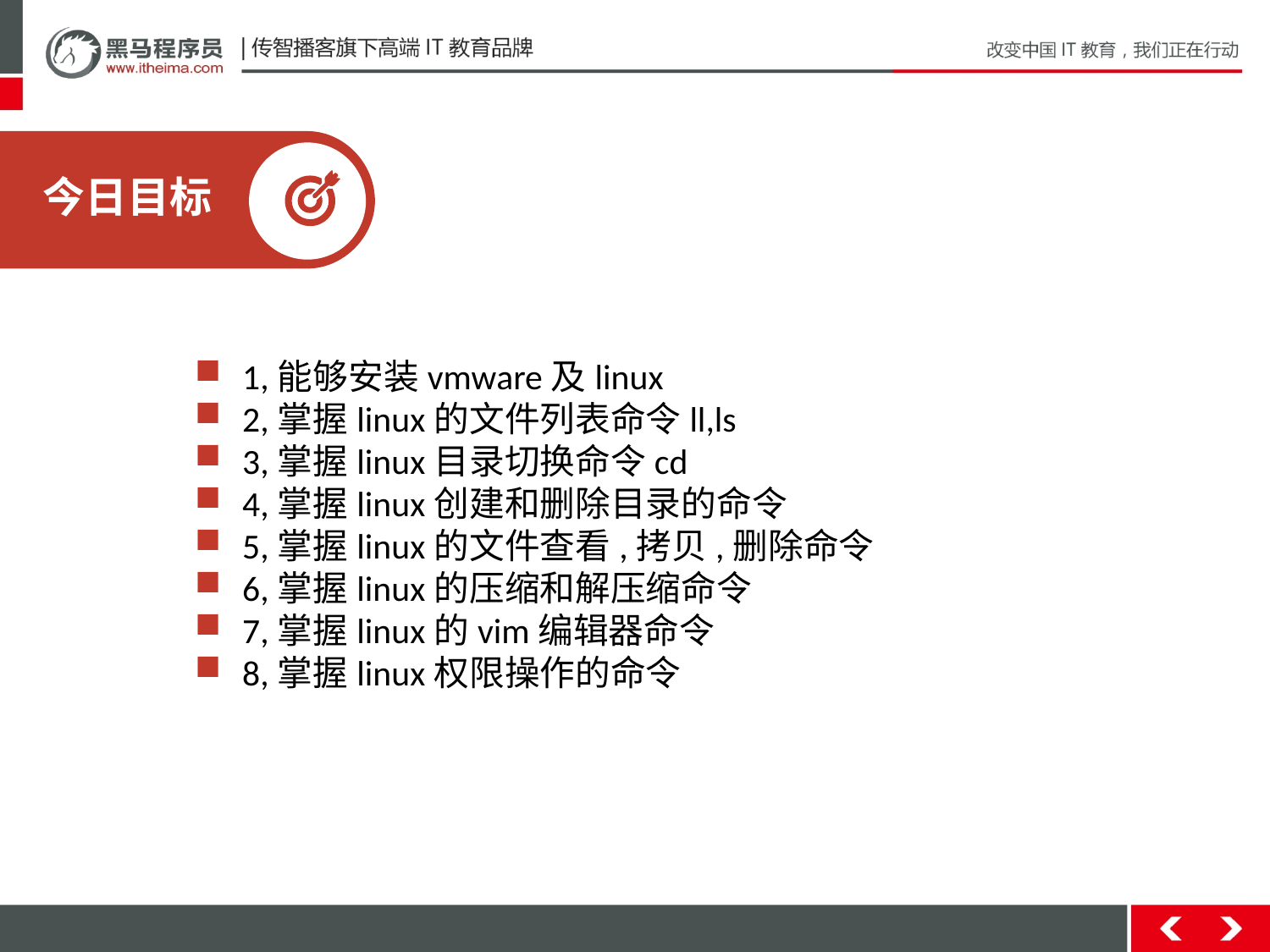

今日目标

1,能够安装vmware及linux
2,掌握linux的文件列表命令ll,ls
3,掌握linux目录切换命令cd
4,掌握linux创建和删除目录的命令
5,掌握linux的文件查看,拷贝,删除命令
6,掌握linux的压缩和解压缩命令
7,掌握linux的vim编辑器命令
8,掌握linux权限操作的命令